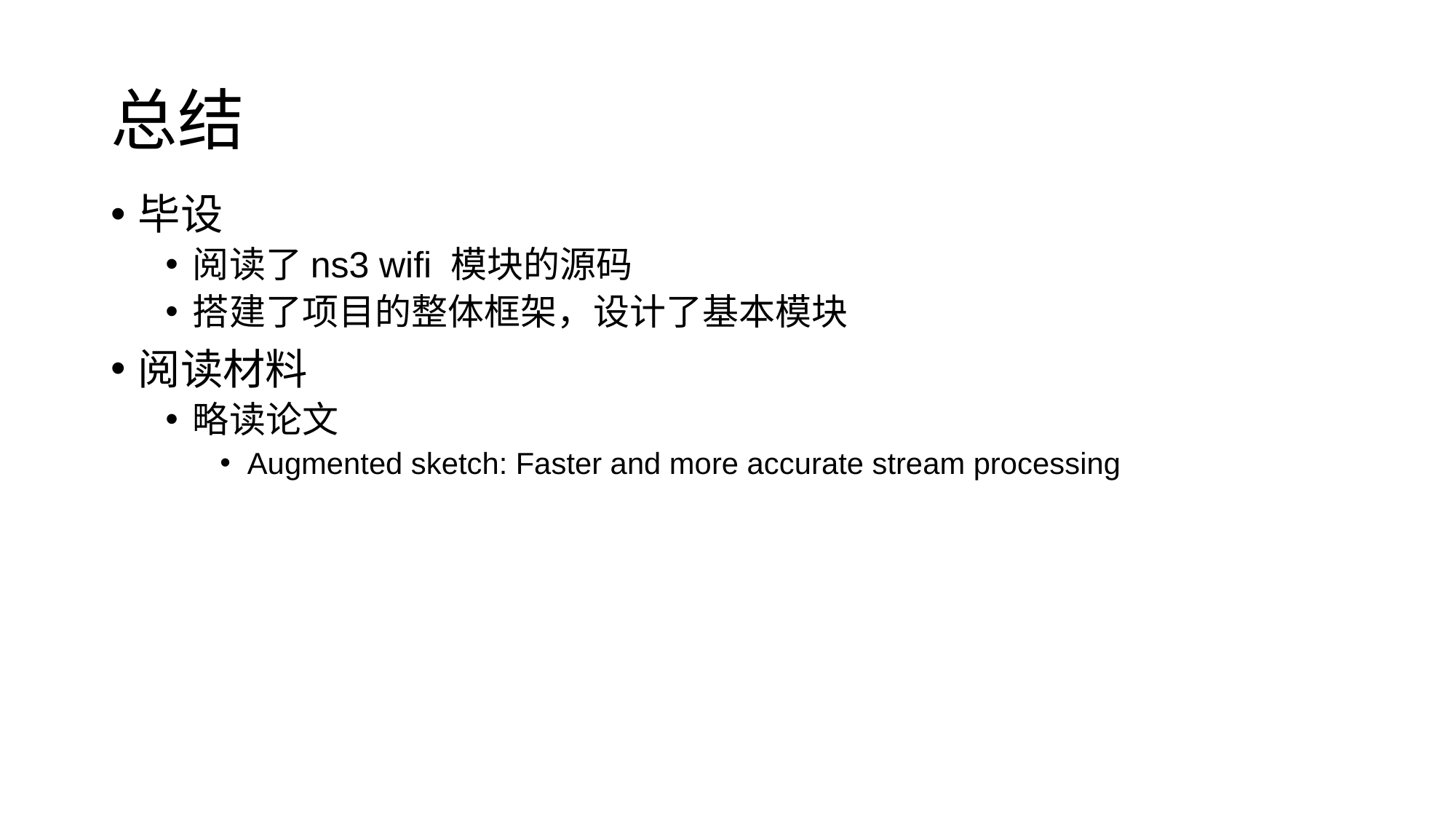

# 总结
毕设
阅读了ns3 wifi 模块的源码
搭建了项目的整体框架，设计了基本模块
阅读材料
略读论文
Augmented sketch: Faster and more accurate stream processing